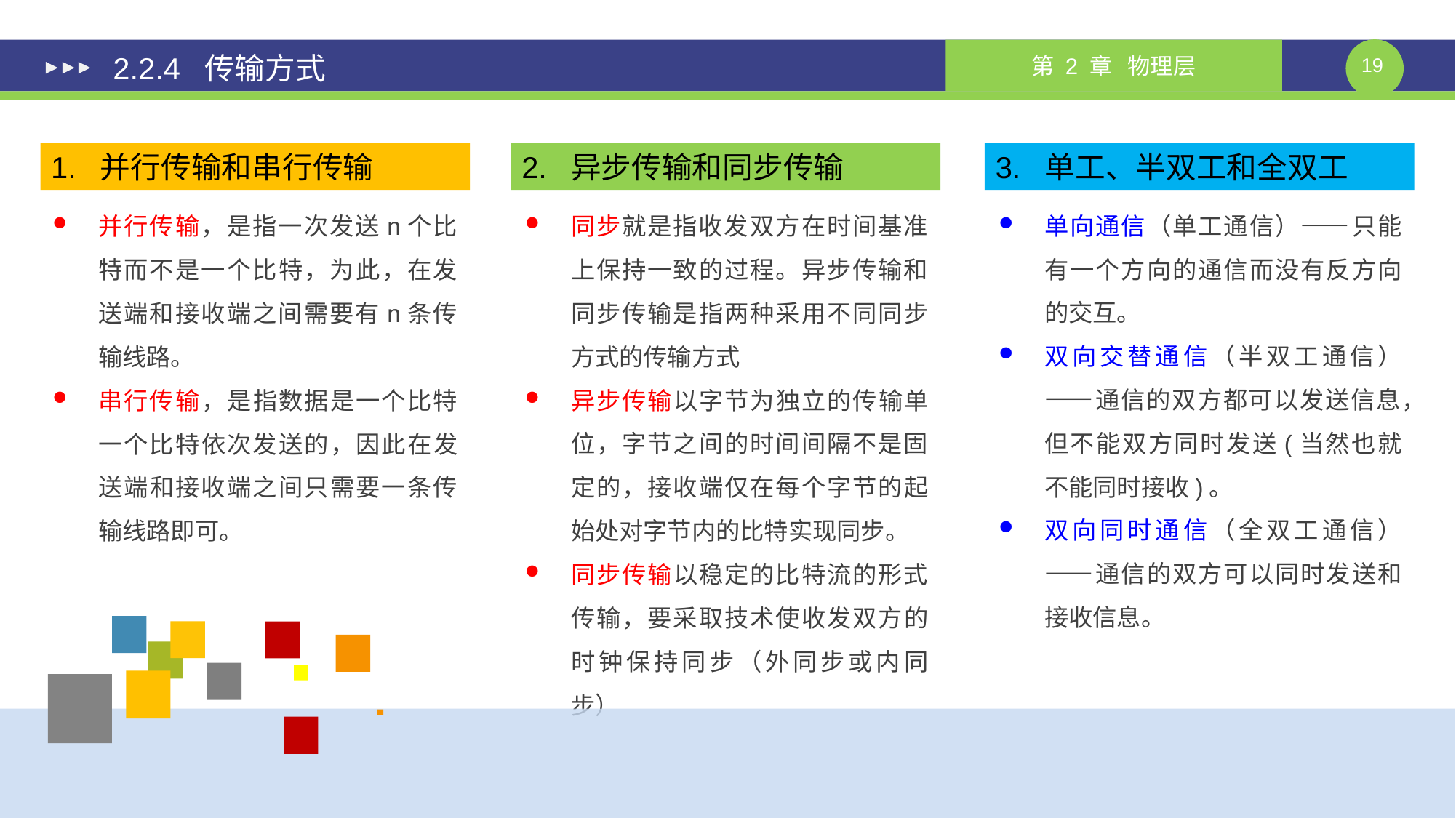

# 2.2.4  传输方式
1.  并行传输和串行传输
2.  异步传输和同步传输
3.  单工、半双工和全双工
并行传输，是指一次发送n个比特而不是一个比特，为此，在发送端和接收端之间需要有n条传输线路。
串行传输，是指数据是一个比特一个比特依次发送的，因此在发送端和接收端之间只需要一条传输线路即可。

同步就是指收发双方在时间基准上保持一致的过程。异步传输和同步传输是指两种采用不同同步方式的传输方式
异步传输以字节为独立的传输单位，字节之间的时间间隔不是固定的，接收端仅在每个字节的起始处对字节内的比特实现同步。
同步传输以稳定的比特流的形式传输，要采取技术使收发双方的时钟保持同步（外同步或内同步）
单向通信（单工通信）——只能有一个方向的通信而没有反方向的交互。
双向交替通信（半双工通信）——通信的双方都可以发送信息，但不能双方同时发送(当然也就不能同时接收)。
双向同时通信（全双工通信）——通信的双方可以同时发送和接收信息。

课件制作人：谢钧 谢希仁